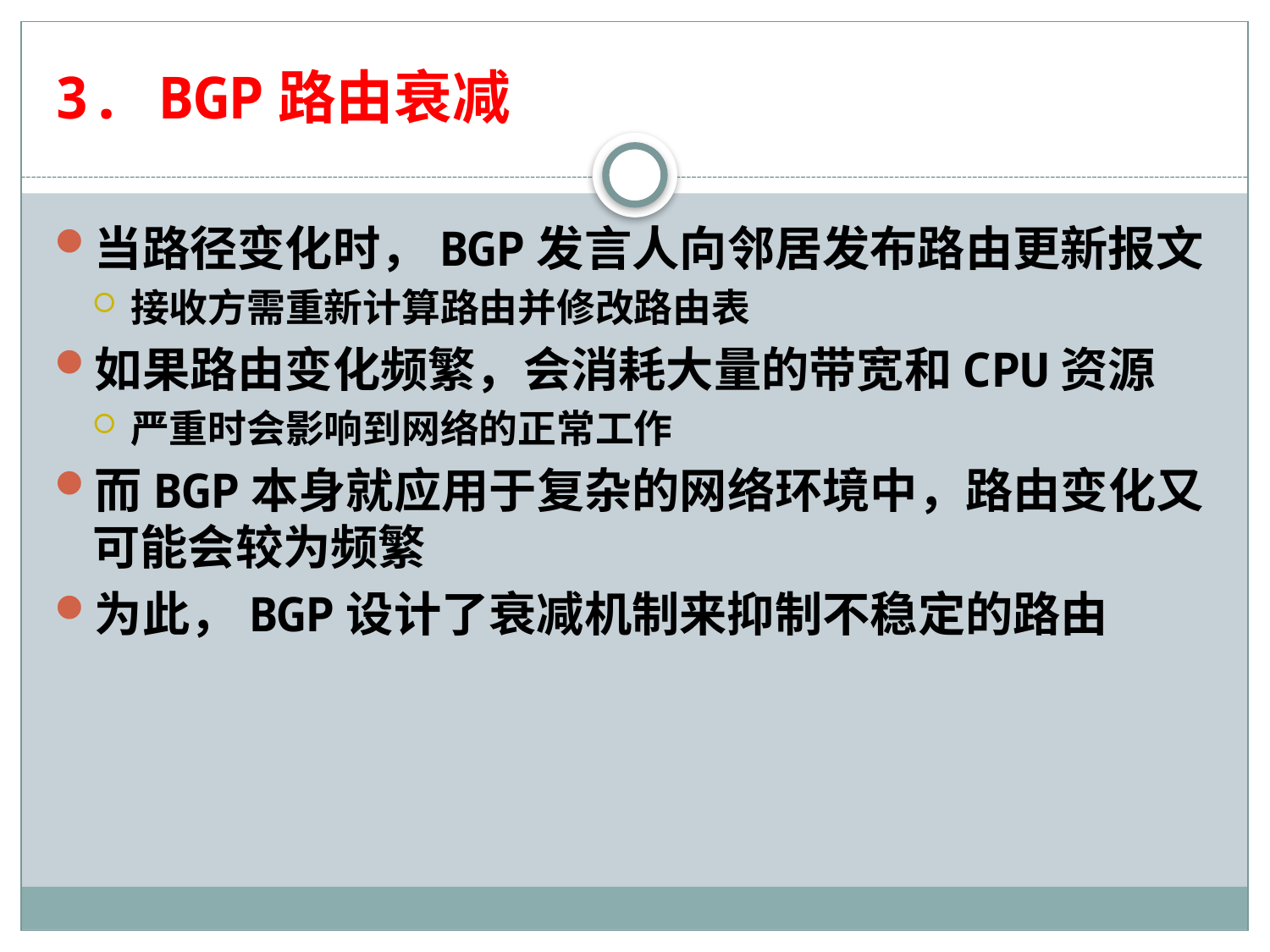

# 3. BGP路由衰减
当路径变化时，BGP发言人向邻居发布路由更新报文
接收方需重新计算路由并修改路由表
如果路由变化频繁，会消耗大量的带宽和CPU资源
严重时会影响到网络的正常工作
而BGP本身就应用于复杂的网络环境中，路由变化又可能会较为频繁
为此，BGP设计了衰减机制来抑制不稳定的路由